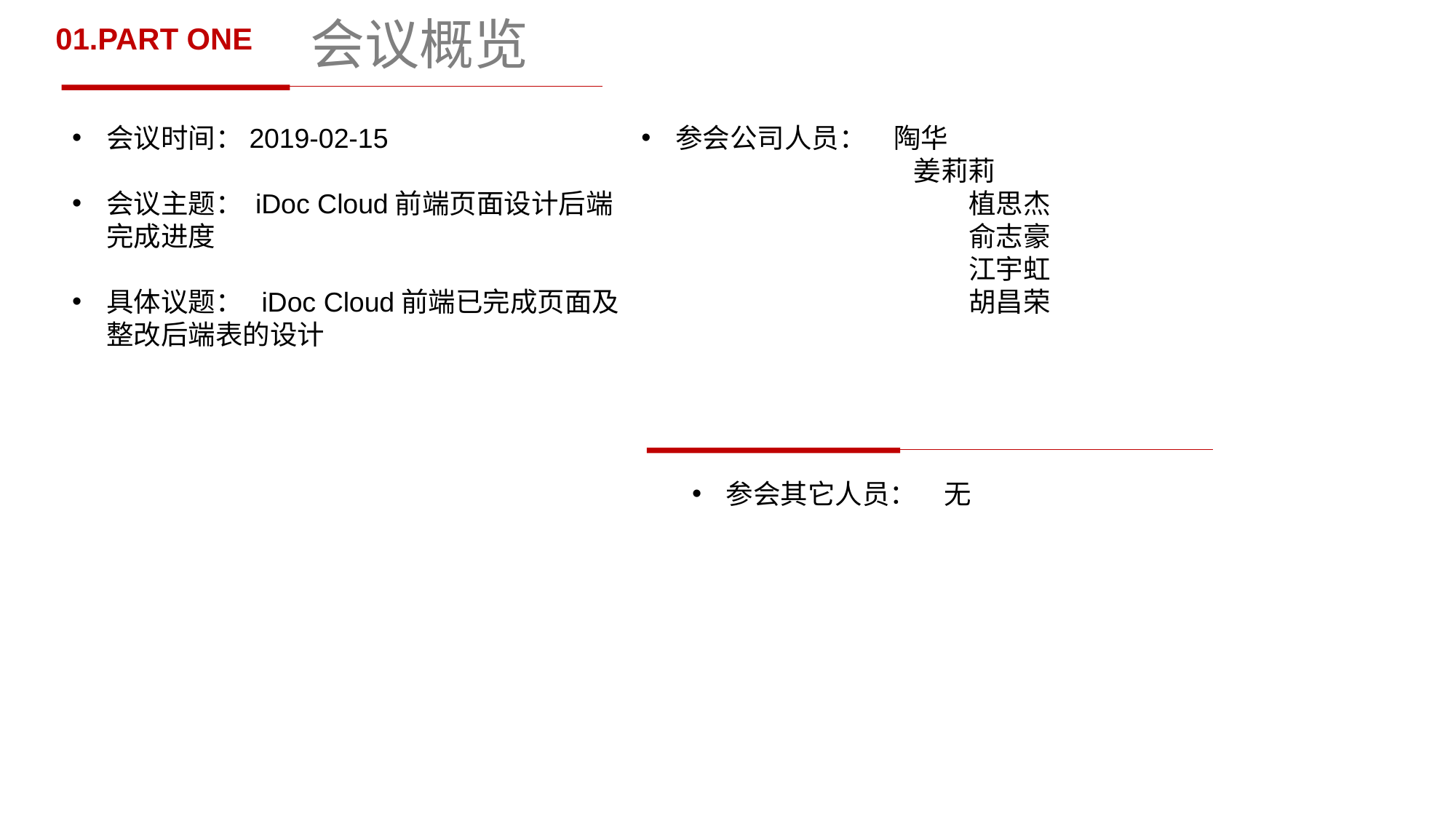

# 会议概览
01.PART ONE

会议时间：2019-02-15

会议主题： iDoc Cloud前端页面设计后端完成进度

具体议题：  iDoc Cloud前端已完成页面及整改后端表的设计
参会公司人员：	陶华
                                           姜莉莉
植思杰
俞志豪
江宇虹
胡昌荣

参会其它人员：	无